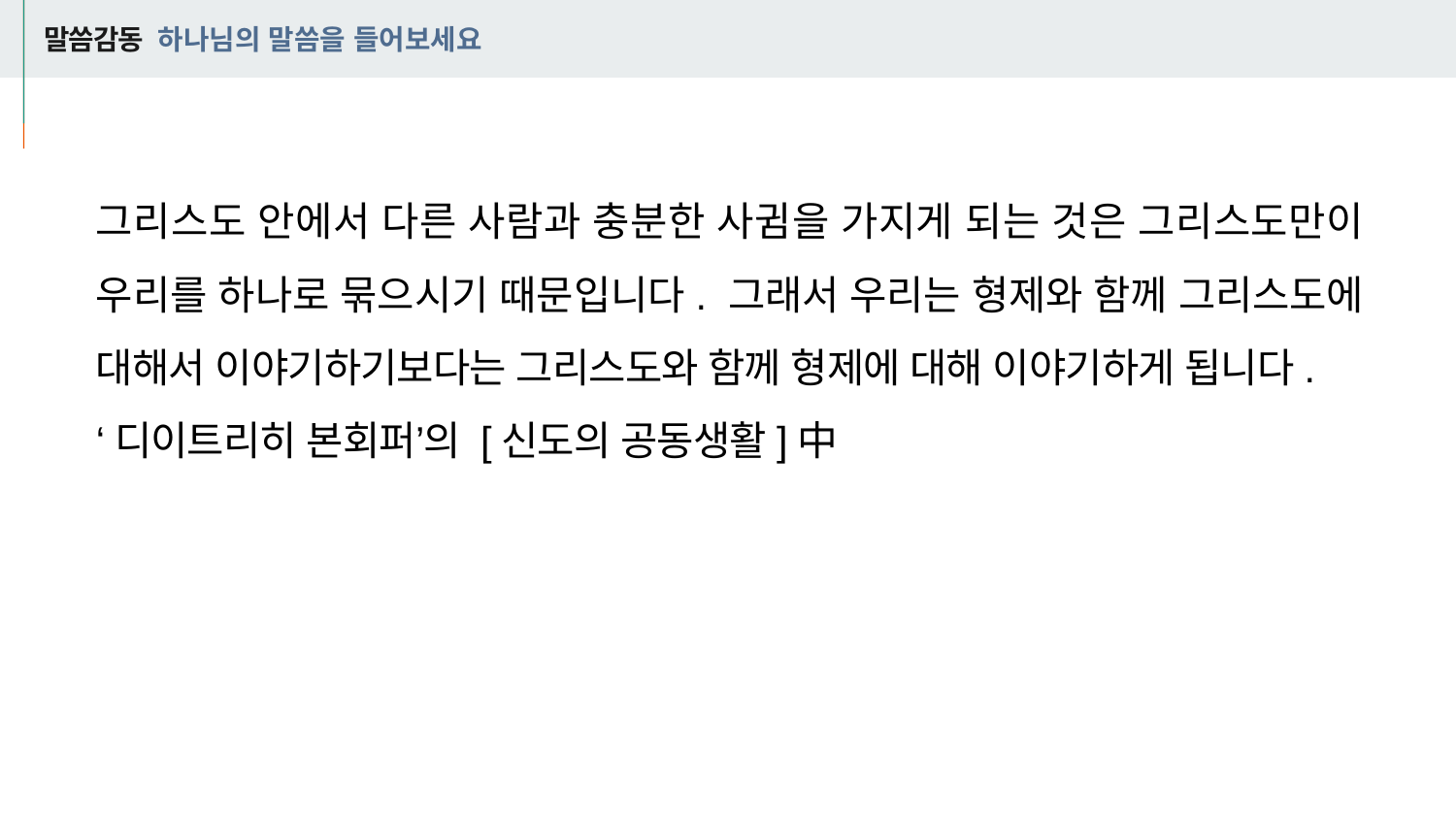

# 말씀감동  하나님의 말씀을 들어보세요
그리스도 안에서 다른 사람과 충분한 사귐을 가지게 되는 것은 그리스도만이 우리를 하나로 묶으시기 때문입니다. 그래서 우리는 형제와 함께 그리스도에 대해서 이야기하기보다는 그리스도와 함께 형제에 대해 이야기하게 됩니다.
‘디이트리히 본회퍼’의 [신도의 공동생활]中